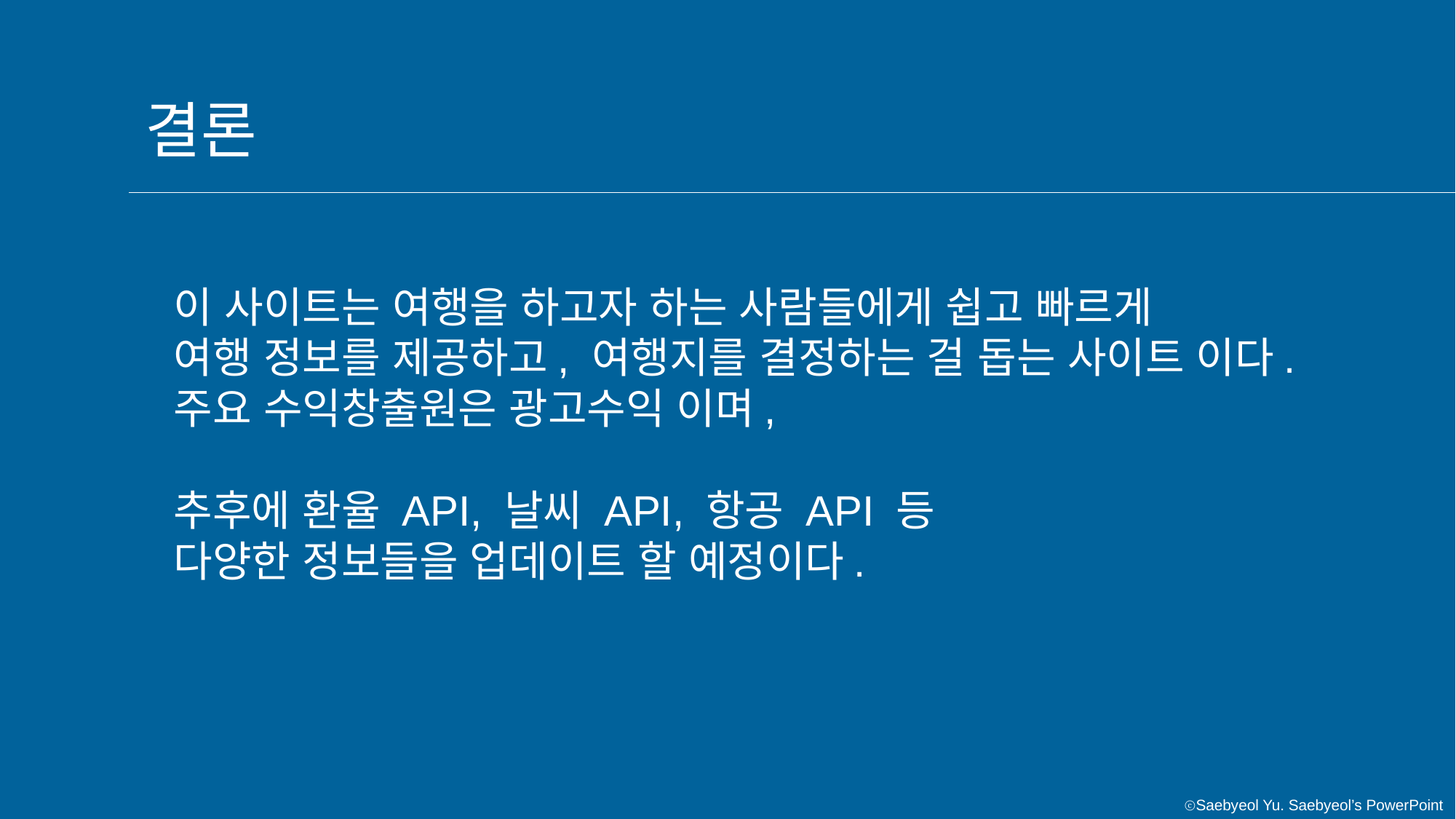

결론
이 사이트는 여행을 하고자 하는 사람들에게 쉽고 빠르게
여행 정보를 제공하고, 여행지를 결정하는 걸 돕는 사이트 이다.
주요 수익창출원은 광고수익 이며,

추후에 환율 API, 날씨 API, 항공 API 등
다양한 정보들을 업데이트 할 예정이다.